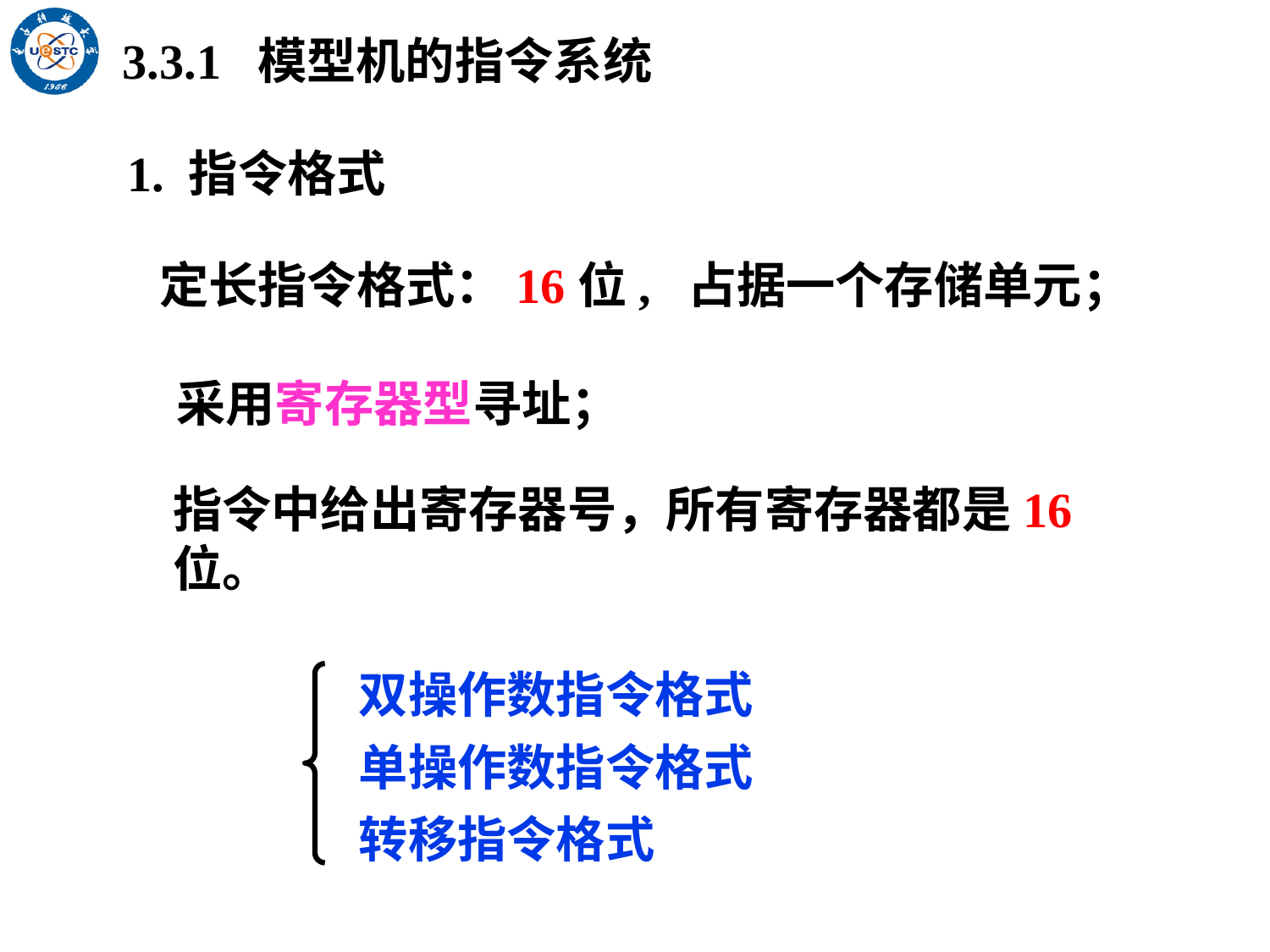

3.3.1  模型机的指令系统
1. 指令格式
定长指令格式：16位,  占据一个存储单元；
采用寄存器型寻址；
指令中给出寄存器号，所有寄存器都是16位。
双操作数指令格式
单操作数指令格式
转移指令格式